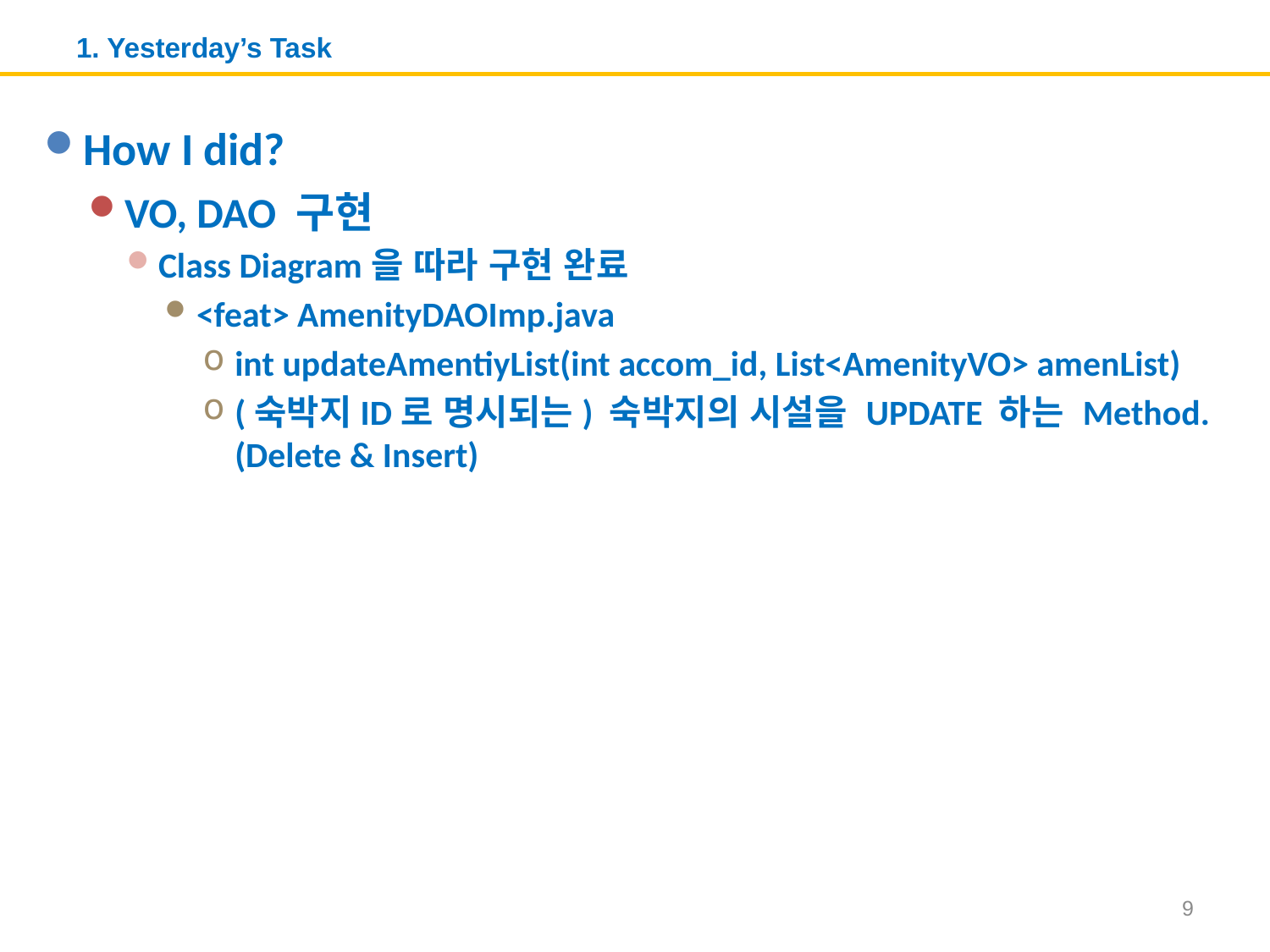

# 1. Yesterday’s Task
How I did?
VO, DAO 구현
Class Diagram을 따라 구현 완료
<feat> AmenityDAOImp.java
int updateAmentiyList(int accom_id, List<AmenityVO> amenList)
(숙박지ID로 명시되는) 숙박지의 시설을 UPDATE 하는 Method. (Delete & Insert)

9